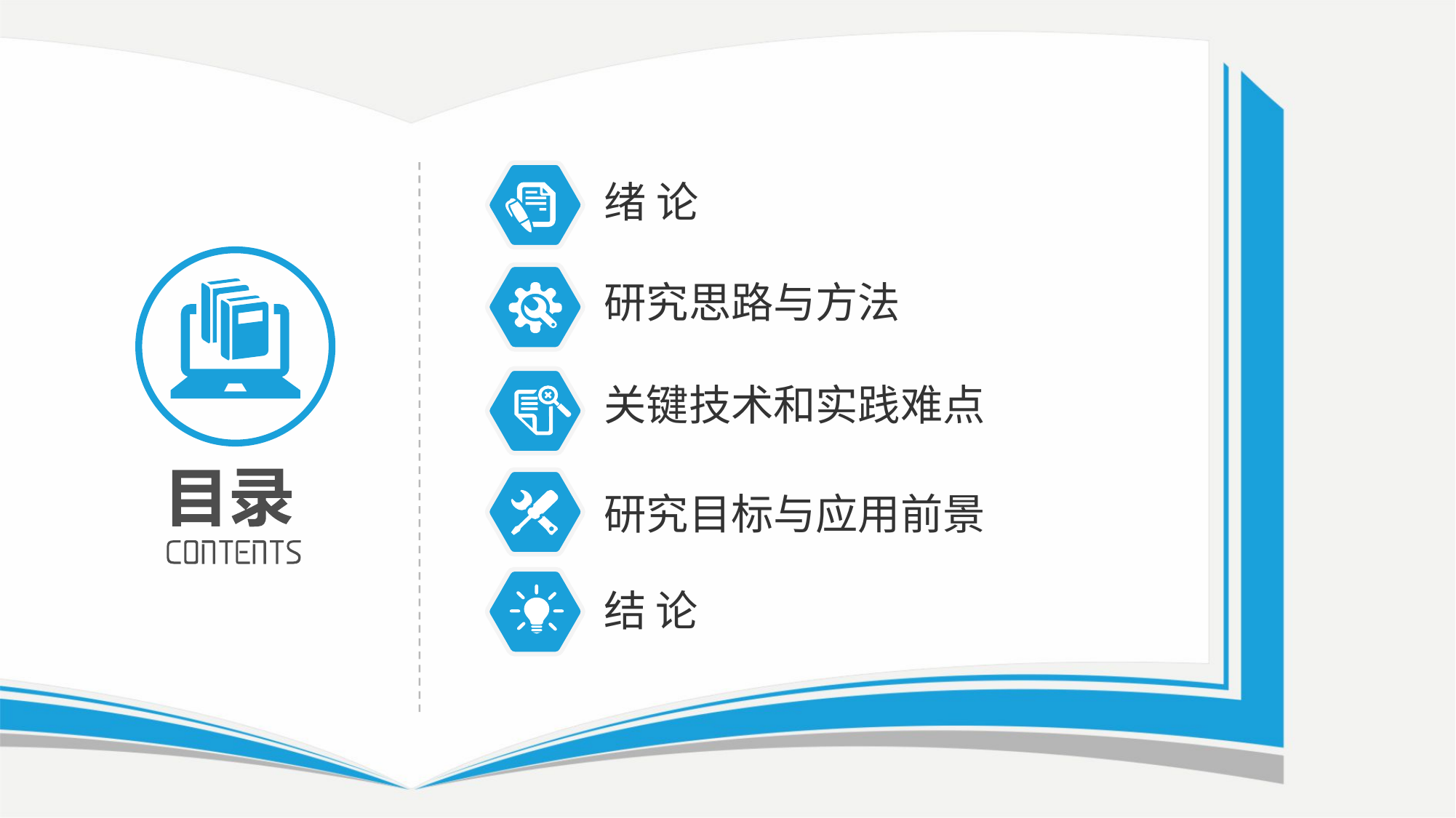

绪 论

研究思路与方法

关键技术和实践难点

研究目标与应用前景

结 论